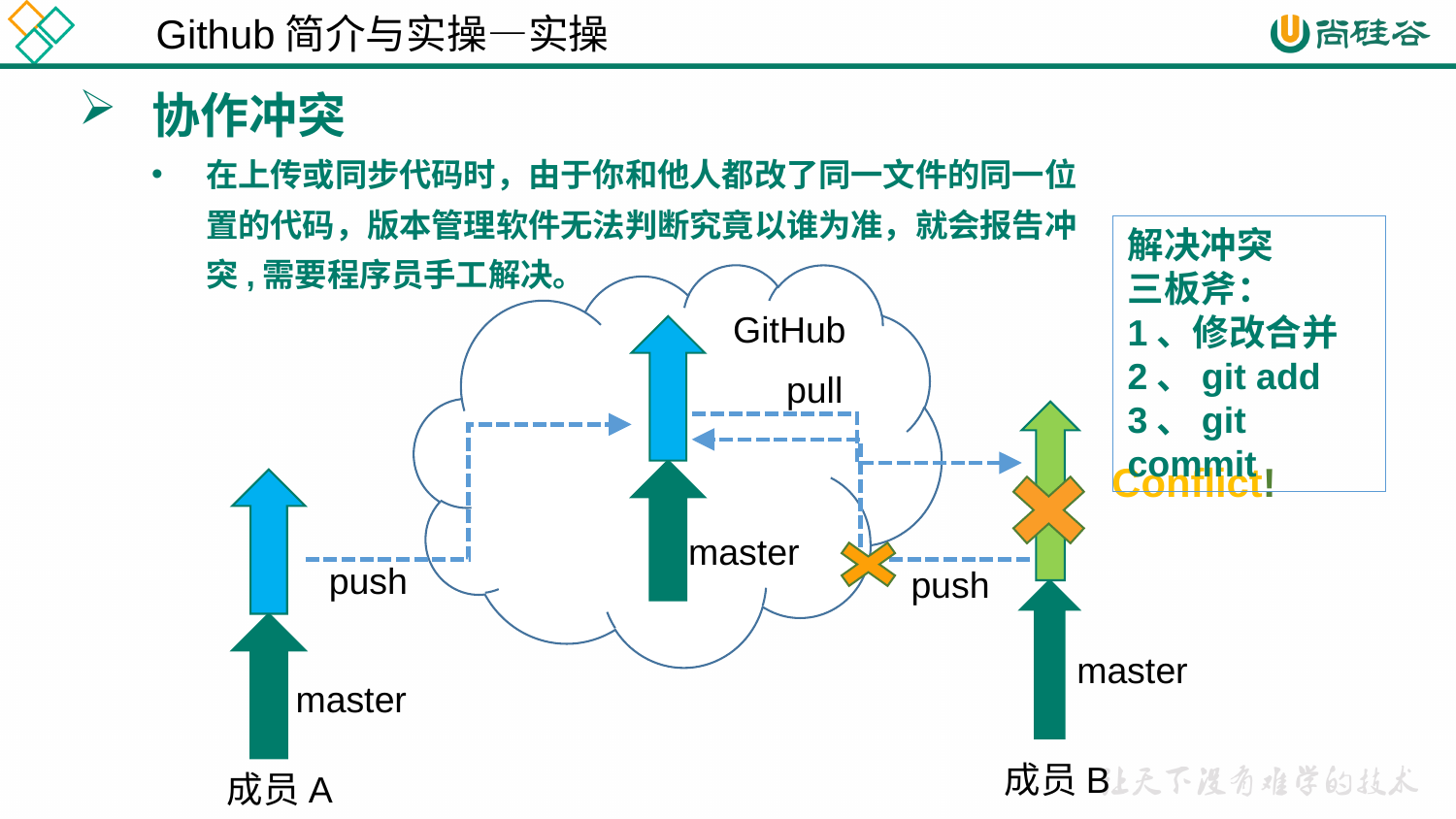

协作冲突
在上传或同步代码时，由于你和他人都改了同一文件的同一位置的代码，版本管理软件无法判断究竟以谁为准，就会报告冲突,需要程序员手工解决。

Github简介与实操—实操
解决冲突
三板斧：
1、修改合并
2、git add
3、git commit

GitHub

pull
Conflict!

master

push
push

master

master
成员B
成员A